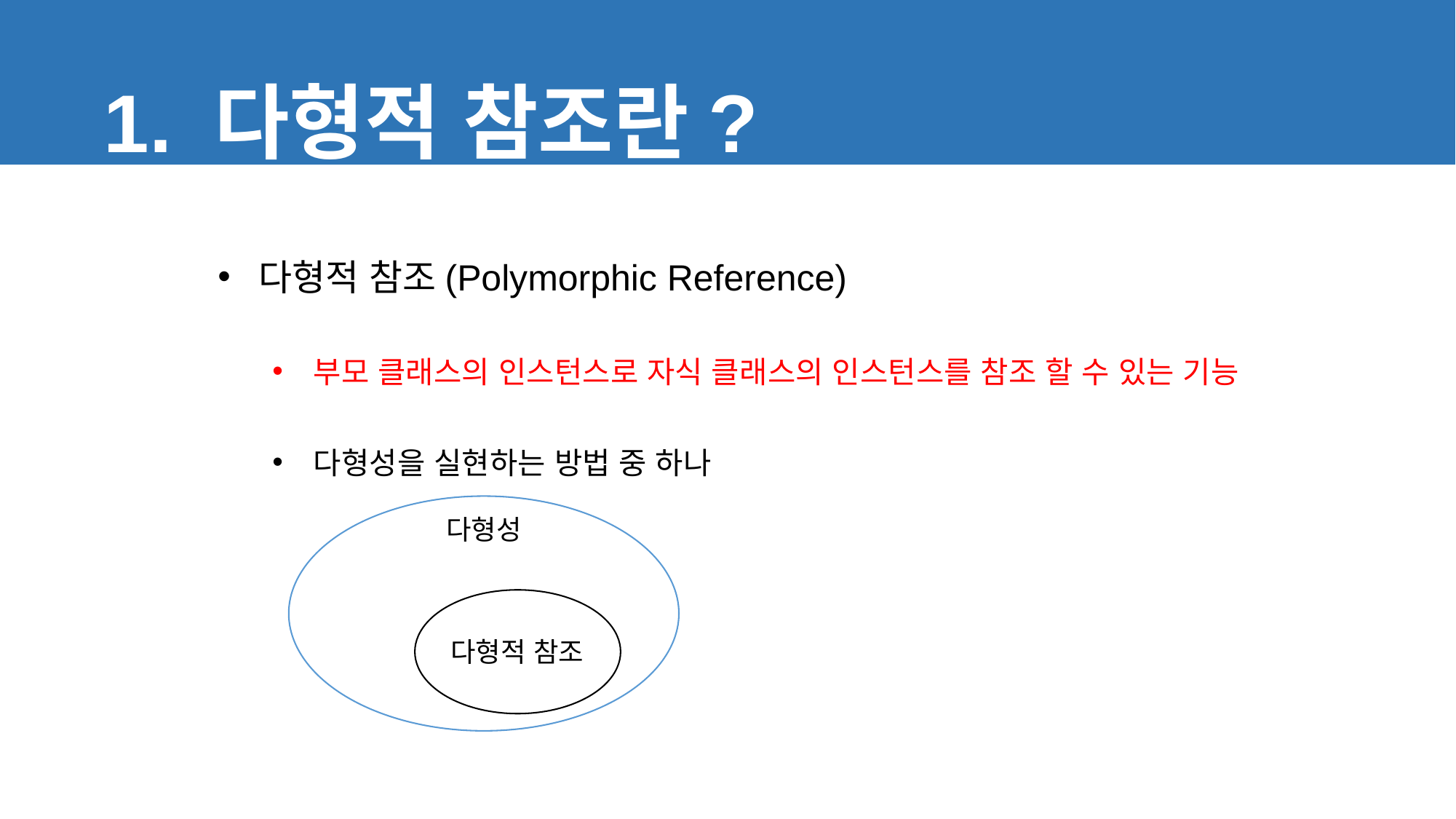

1. 다형적 참조란?
다형적 참조(Polymorphic Reference)
부모 클래스의 인스턴스로 자식 클래스의 인스턴스를 참조 할 수 있는 기능
다형성을 실현하는 방법 중 하나

다형성

다형적 참조